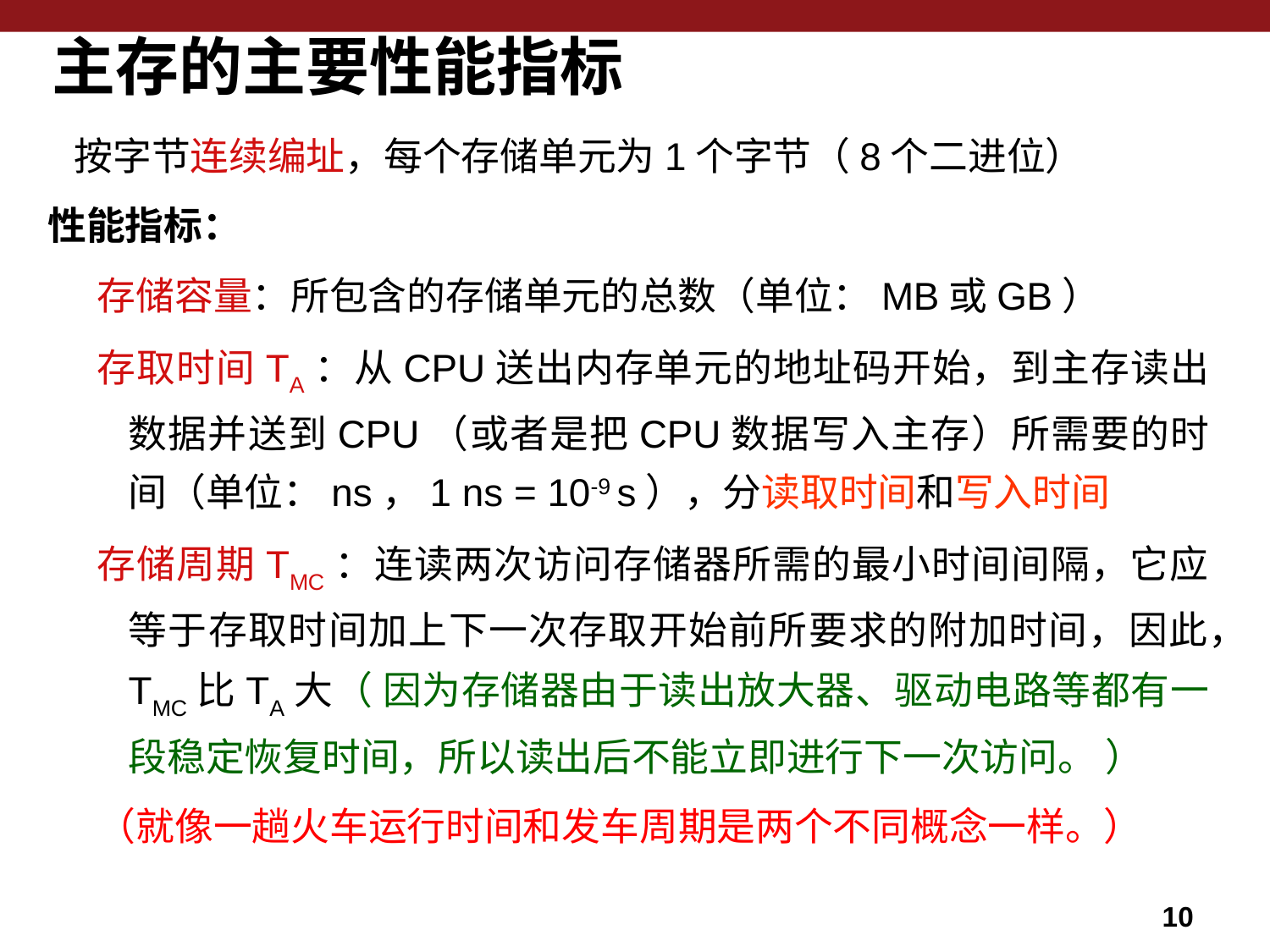

主存的主要性能指标
  按字节连续编址，每个存储单元为1个字节（8个二进位）
性能指标：
存储容量：所包含的存储单元的总数（单位：MB或GB）
存取时间TA：从CPU送出内存单元的地址码开始，到主存读出数据并送到CPU（或者是把CPU数据写入主存）所需要的时间（单位：ns，1 ns = 10-9 s），分读取时间和写入时间
存储周期TMC：连读两次访问存储器所需的最小时间间隔，它应等于存取时间加上下一次存取开始前所要求的附加时间，因此，TMC比TA大（ 因为存储器由于读出放大器、驱动电路等都有一段稳定恢复时间，所以读出后不能立即进行下一次访问。 ）
（就像一趟火车运行时间和发车周期是两个不同概念一样。）
10